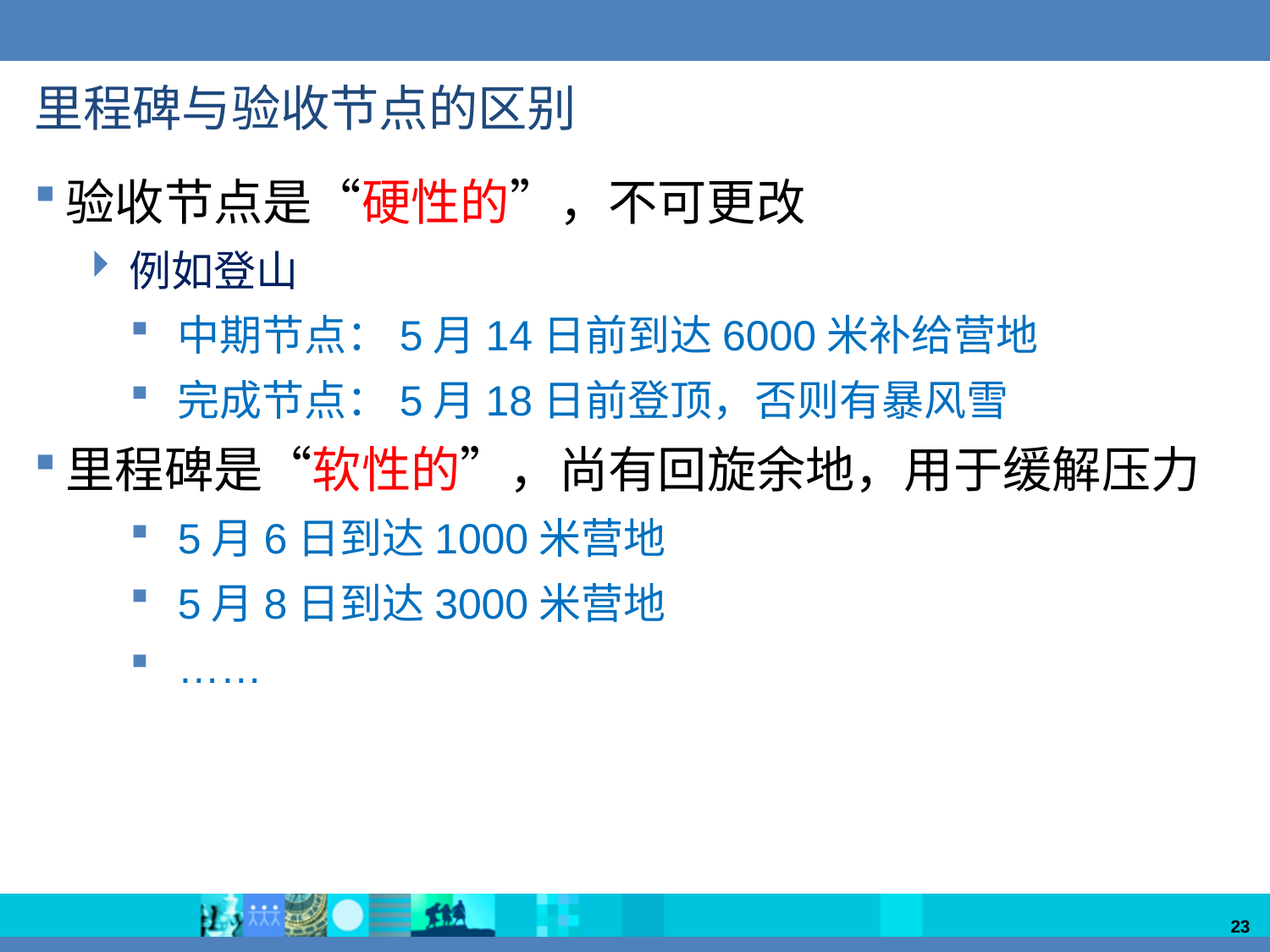

# 里程碑与验收节点的区别
验收节点是“硬性的”，不可更改
例如登山
中期节点：5月14日前到达6000米补给营地
完成节点：5月18日前登顶，否则有暴风雪
里程碑是“软性的”，尚有回旋余地，用于缓解压力
5月6日到达1000米营地
5月8日到达3000米营地
……

23